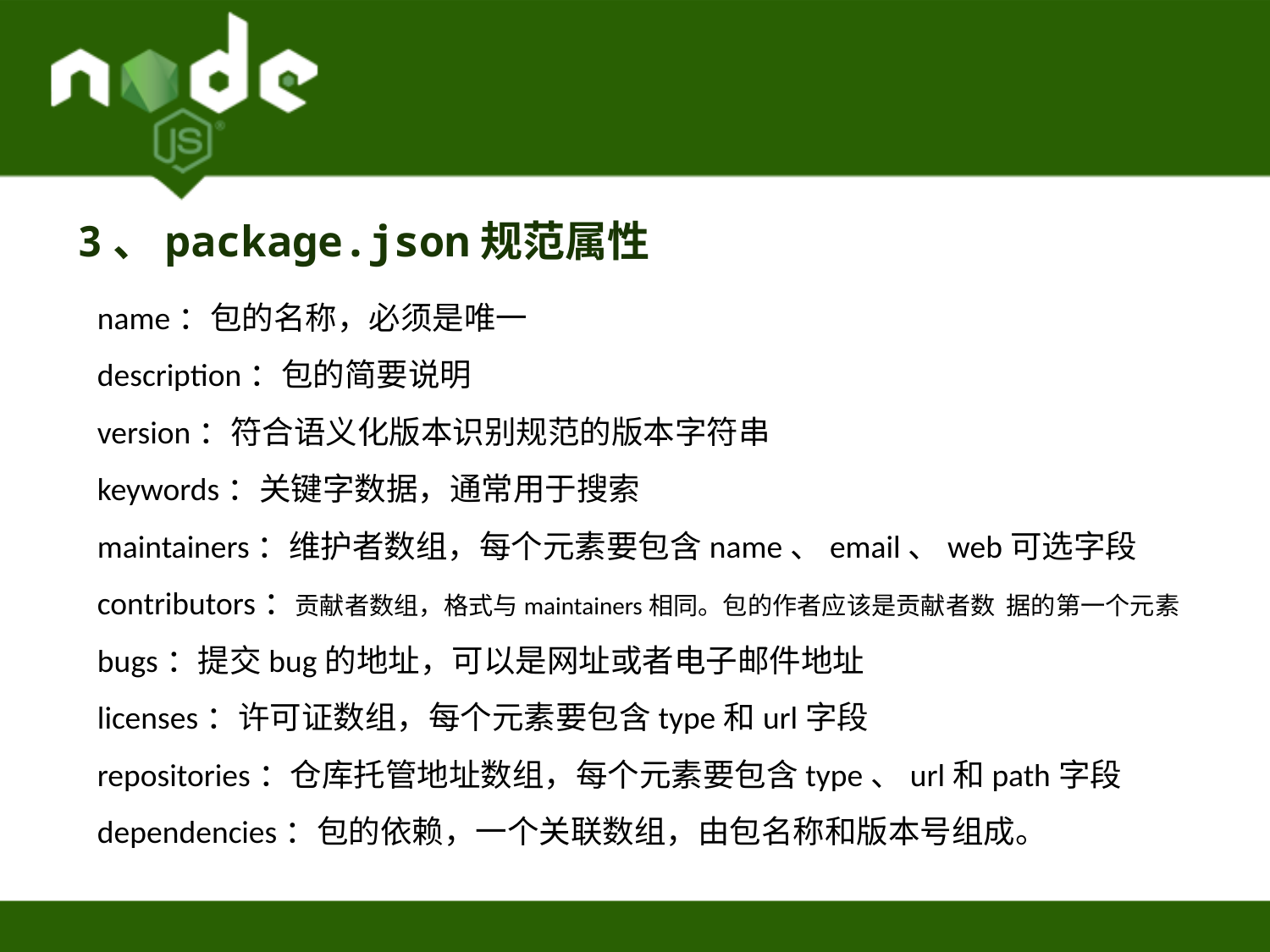

3、package.json规范属性
name：包的名称，必须是唯一
description：包的简要说明
version：符合语义化版本识别规范的版本字符串
keywords：关键字数据，通常用于搜索
maintainers：维护者数组，每个元素要包含name、email、web可选字段
contributors：贡献者数组，格式与maintainers相同。包的作者应该是贡献者数  据的第一个元素
bugs：提交bug的地址，可以是网址或者电子邮件地址
licenses：许可证数组，每个元素要包含type和url字段
repositories：仓库托管地址数组，每个元素要包含type、url和path字段
dependencies：包的依赖，一个关联数组，由包名称和版本号组成。